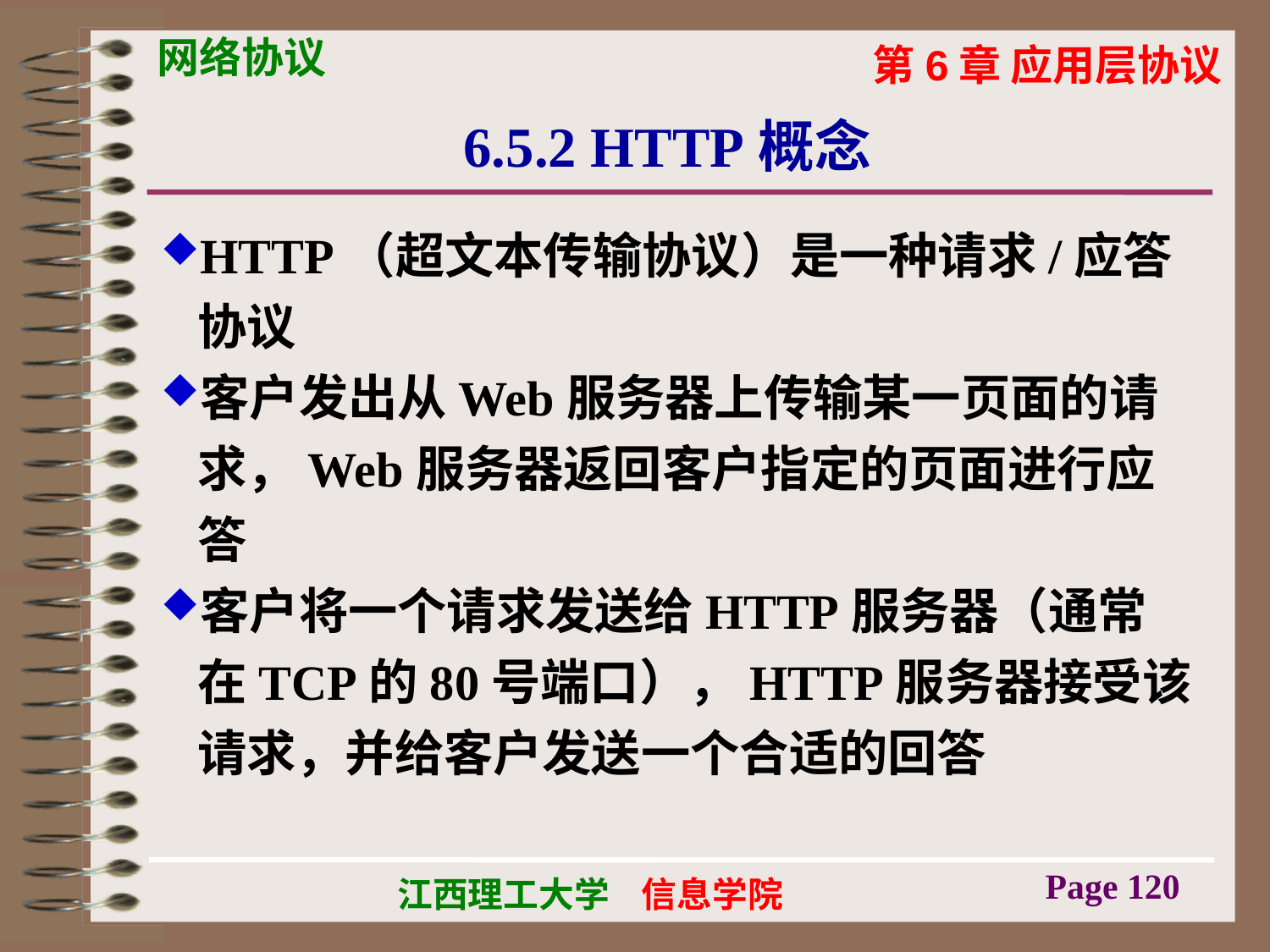

# 6.5.2 HTTP概念
HTTP（超文本传输协议）是一种请求/应答协议
客户发出从Web服务器上传输某一页面的请求，Web服务器返回客户指定的页面进行应答
客户将一个请求发送给HTTP服务器（通常在TCP的80号端口），HTTP服务器接受该请求，并给客户发送一个合适的回答
Page 120